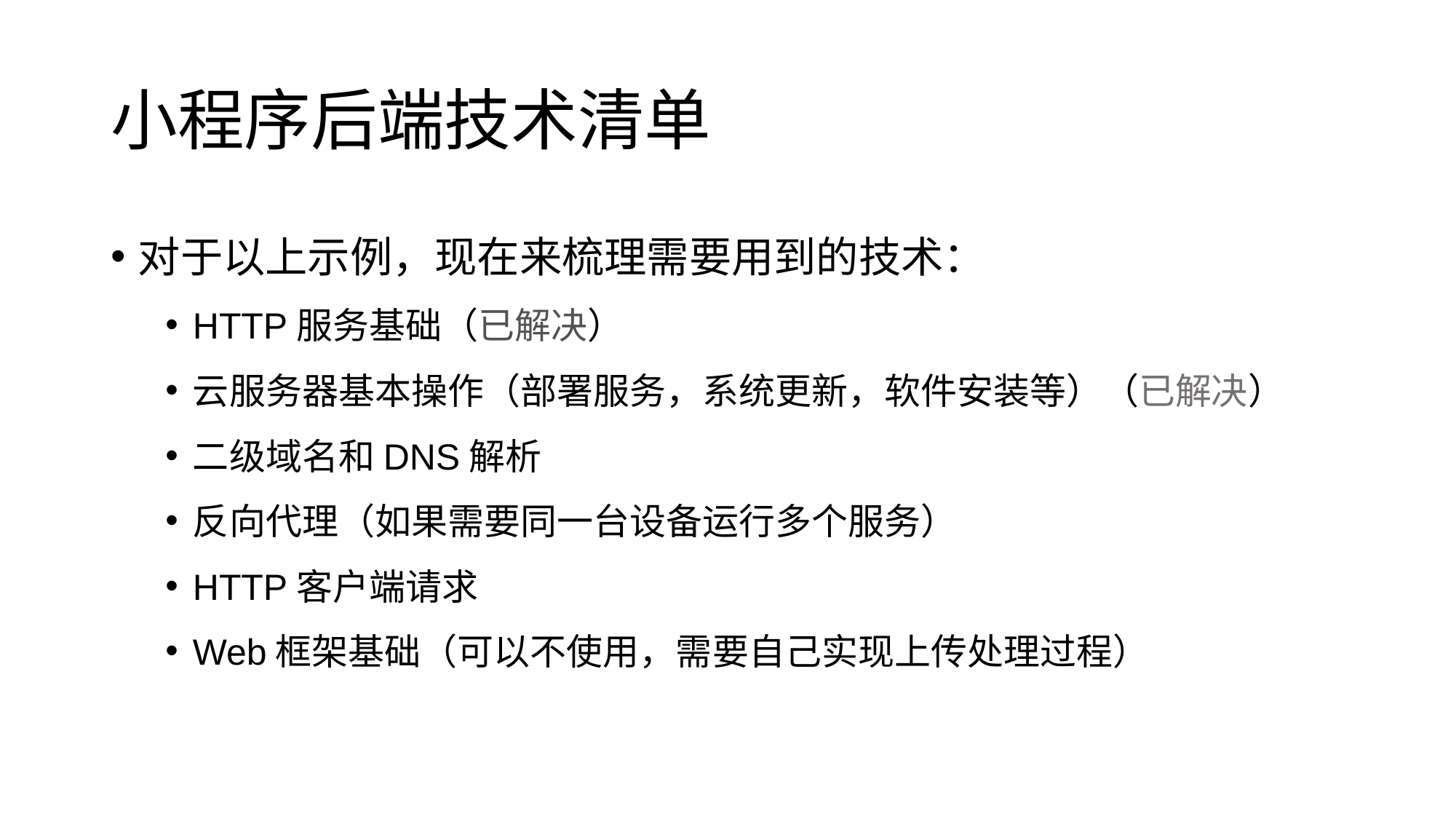

# 小程序后端技术清单
对于以上示例，现在来梳理需要用到的技术：
HTTP服务基础（已解决）
云服务器基本操作（部署服务，系统更新，软件安装等）（已解决）
二级域名和DNS解析
反向代理（如果需要同一台设备运行多个服务）
HTTP客户端请求
Web框架基础（可以不使用，需要自己实现上传处理过程）